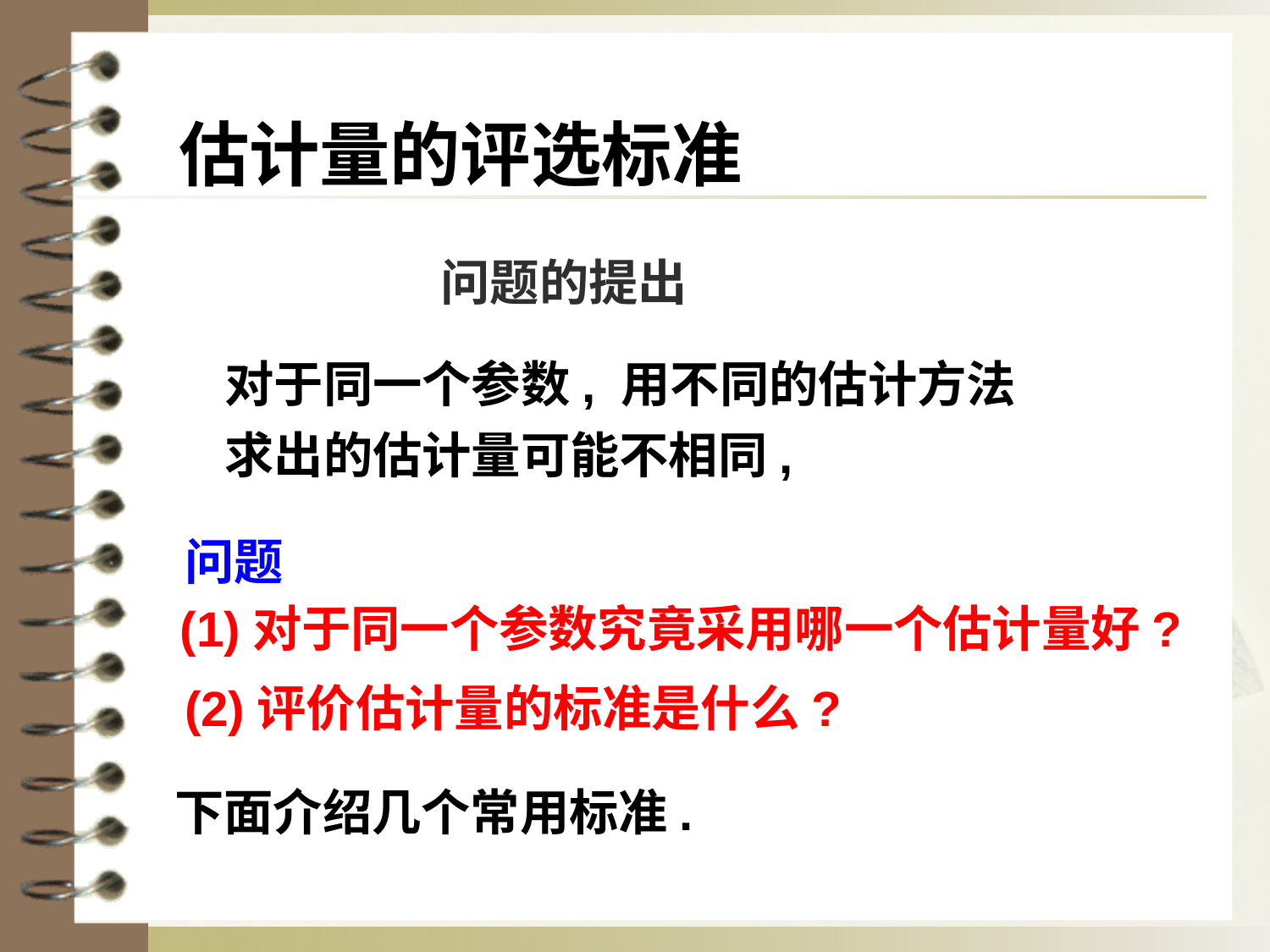

估计量的评选标准
# 问题的提出
对于同一个参数, 用不同的估计方法求出的估计量可能不相同,
问题
(1)对于同一个参数究竟采用哪一个估计量好?
(2)评价估计量的标准是什么?
下面介绍几个常用标准.